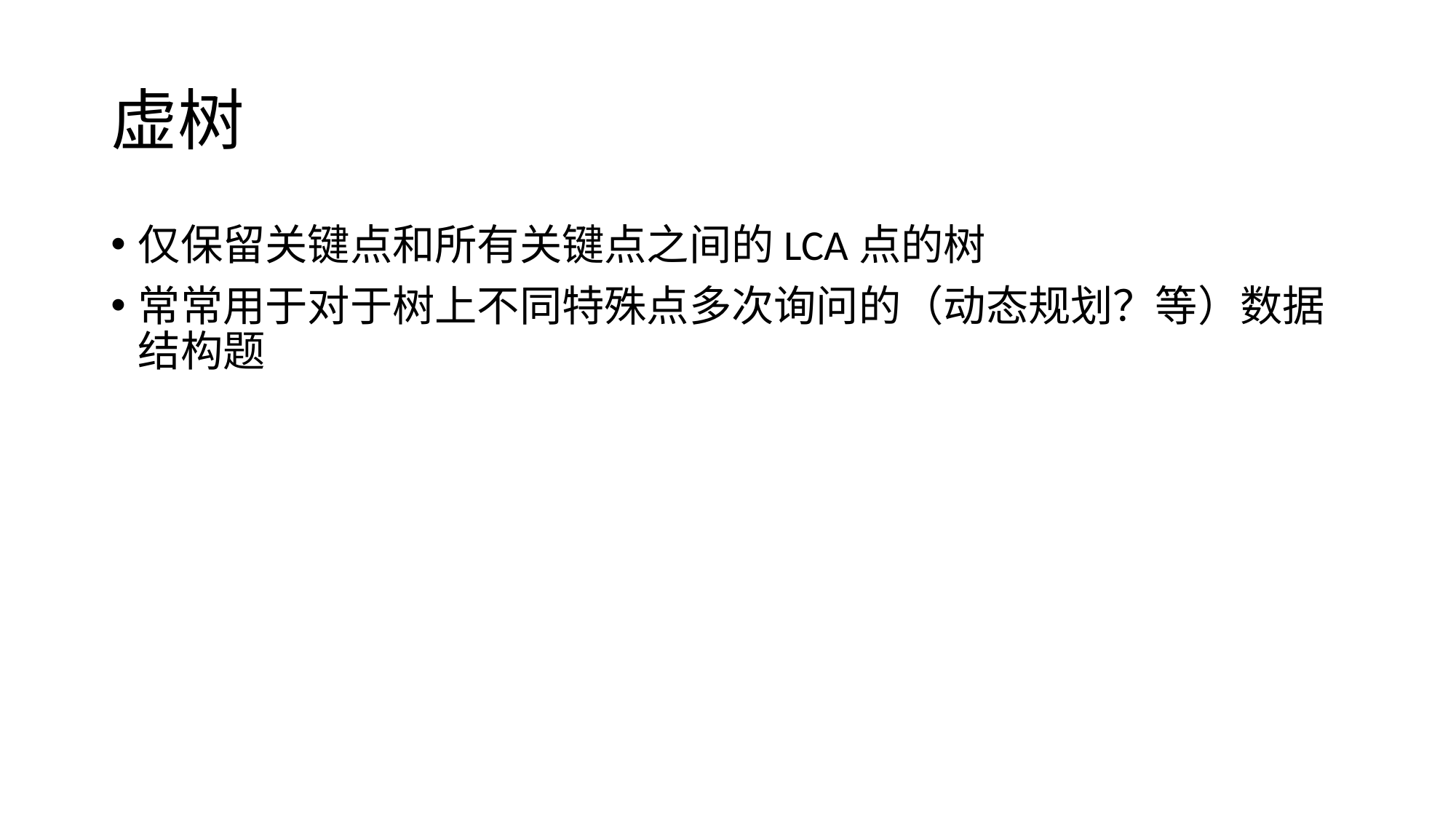

# 虚树
仅保留关键点和所有关键点之间的LCA点的树
常常用于对于树上不同特殊点多次询问的（动态规划？等）数据结构题